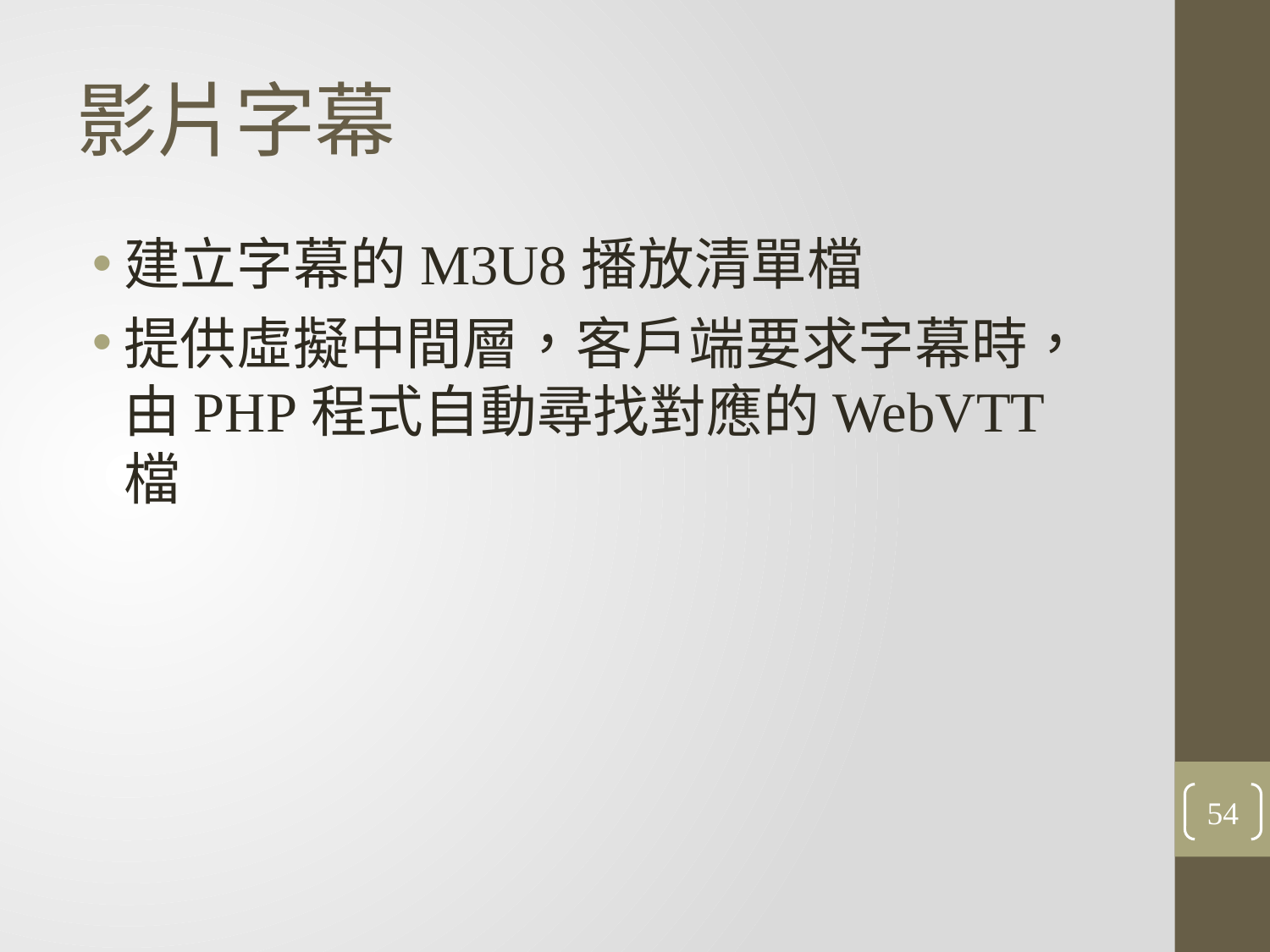

# 影片字幕
建立字幕的M3U8播放清單檔
提供虛擬中間層，客戶端要求字幕時，由PHP程式自動尋找對應的WebVTT檔
54